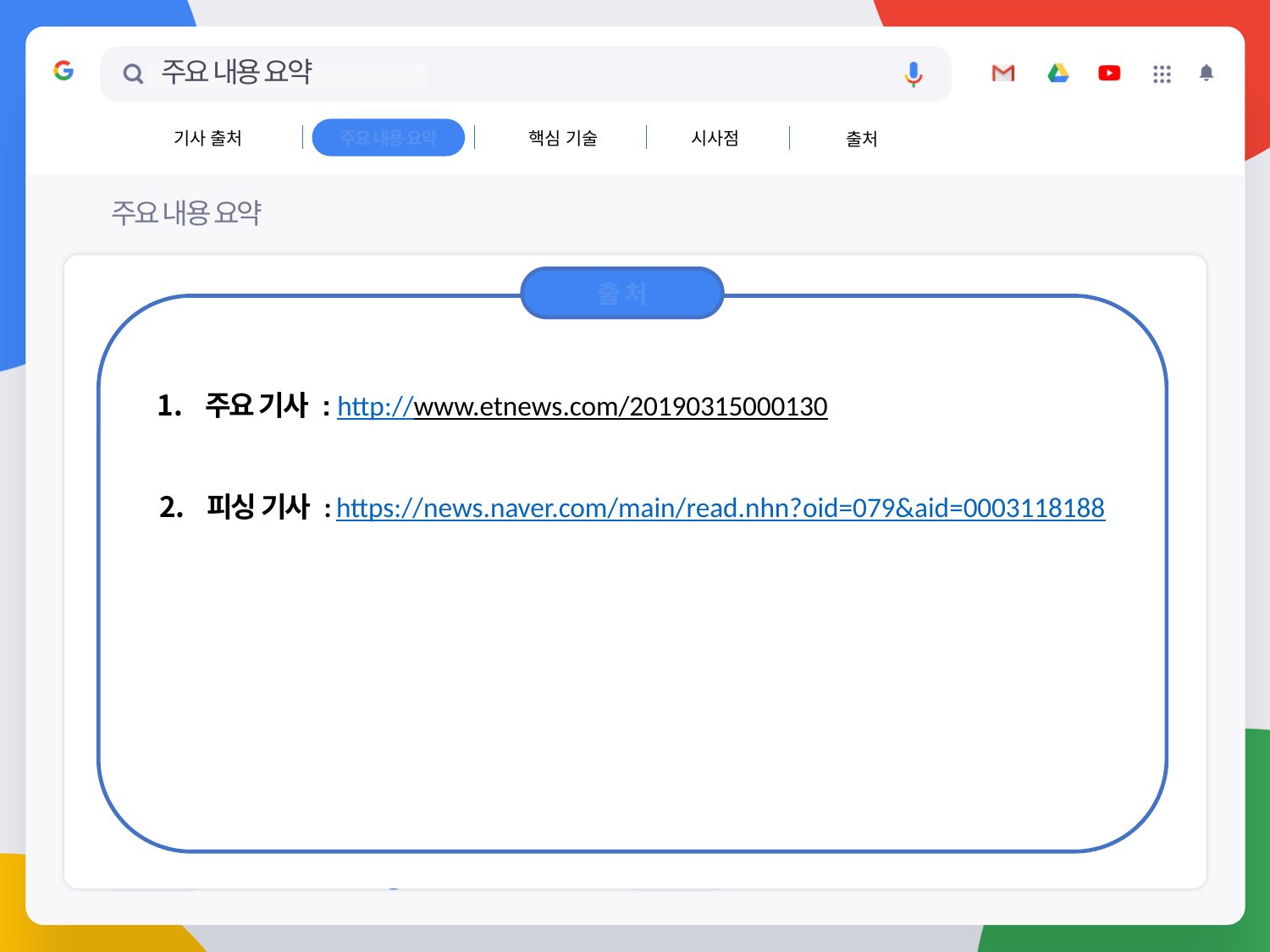

# 주요 내용 요약
주요 내용 요약
핵심 기술
기사 출처
시사점
출처
주요 내용 요약
출 처
주요 기사 : http://www.etnews.com/20190315000130

피싱 기사 : https://news.naver.com/main/read.nhn?oid=079&aid=0003118188